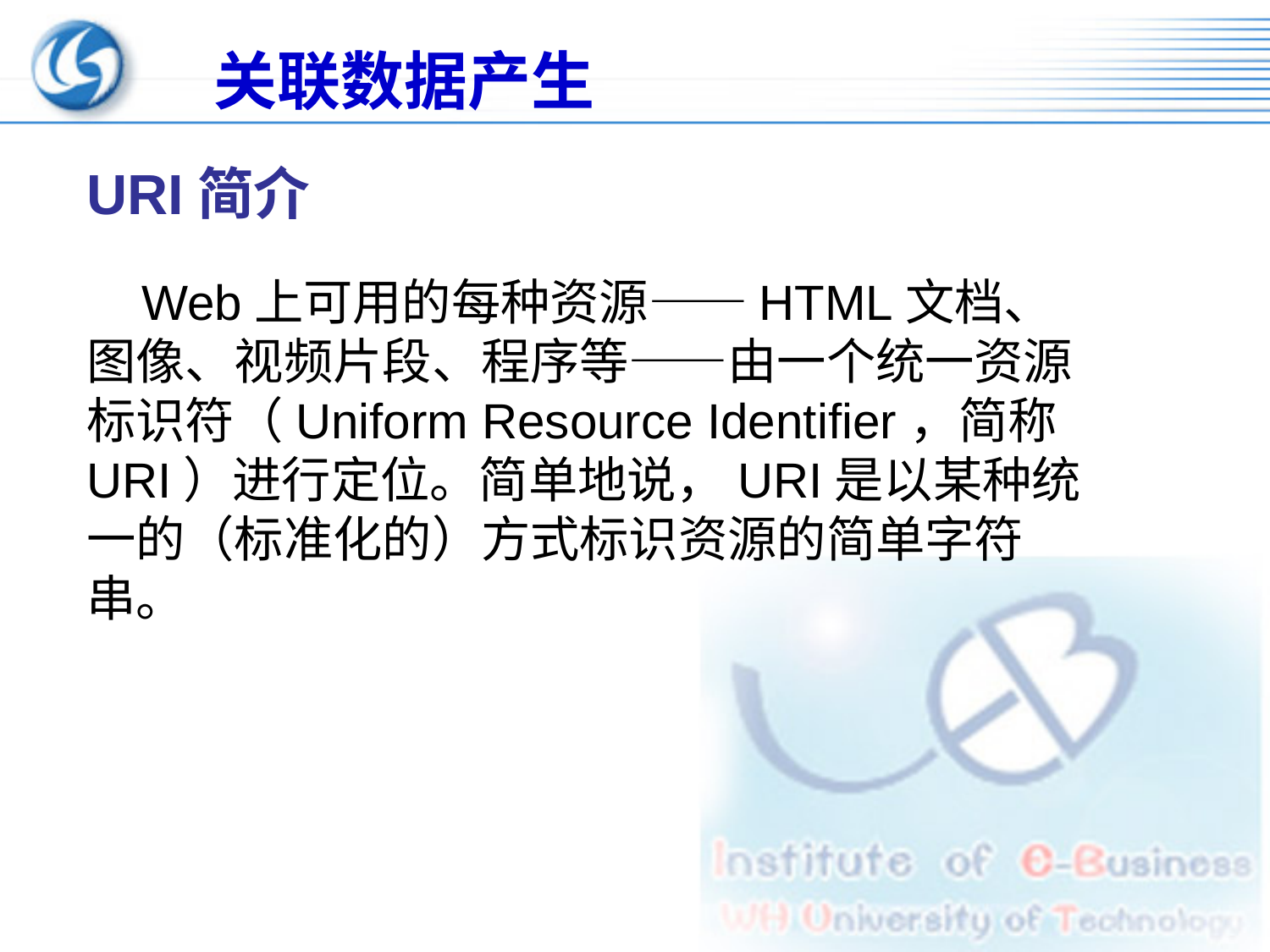

# 关联数据产生
URI简介
    Web上可用的每种资源——HTML文档、图像、视频片段、程序等——由一个统一资源标识符（Uniform Resource Identifier，简称URI）进行定位。简单地说，URI是以某种统一的（标准化的）方式标识资源的简单字符串。